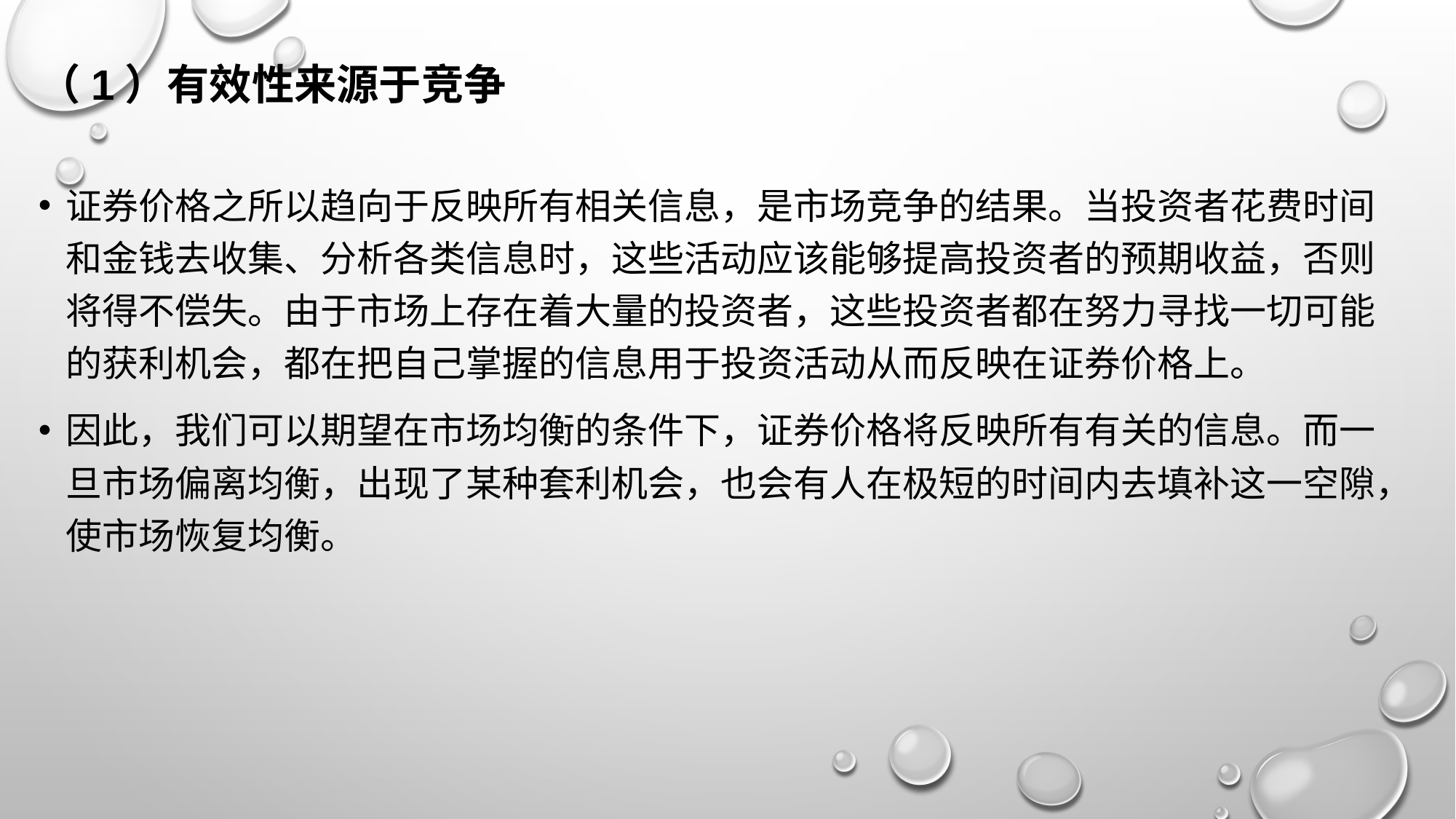

# （1）有效性来源于竞争
证券价格之所以趋向于反映所有相关信息，是市场竞争的结果。当投资者花费时间和金钱去收集、分析各类信息时，这些活动应该能够提高投资者的预期收益，否则将得不偿失。由于市场上存在着大量的投资者，这些投资者都在努力寻找一切可能的获利机会，都在把自己掌握的信息用于投资活动从而反映在证券价格上。
因此，我们可以期望在市场均衡的条件下，证券价格将反映所有有关的信息。而一旦市场偏离均衡，出现了某种套利机会，也会有人在极短的时间内去填补这一空隙，使市场恢复均衡。